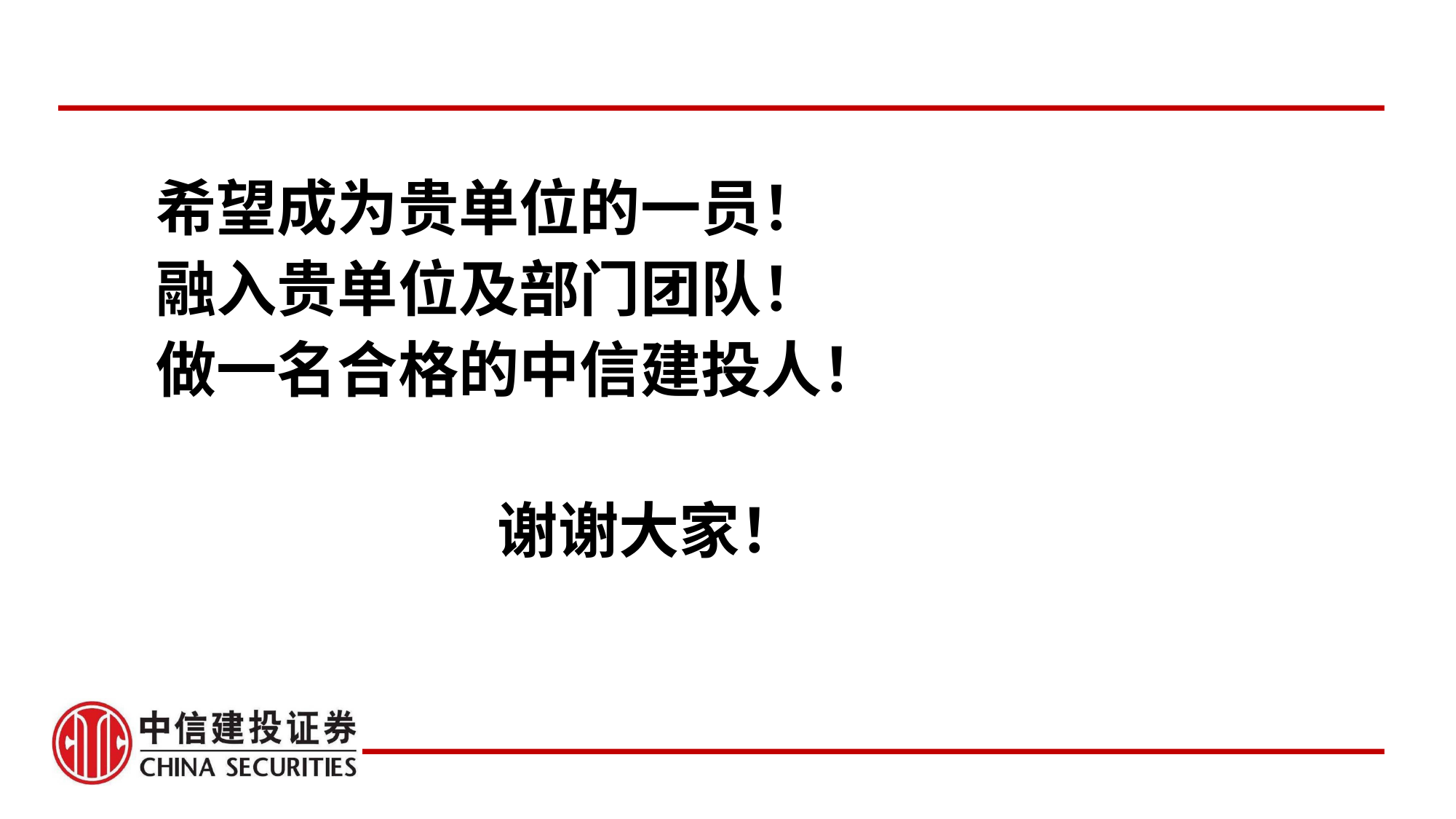

希望成为贵单位的一员！
融入贵单位及部门团队！
做一名合格的中信建投人！

           谢谢大家！